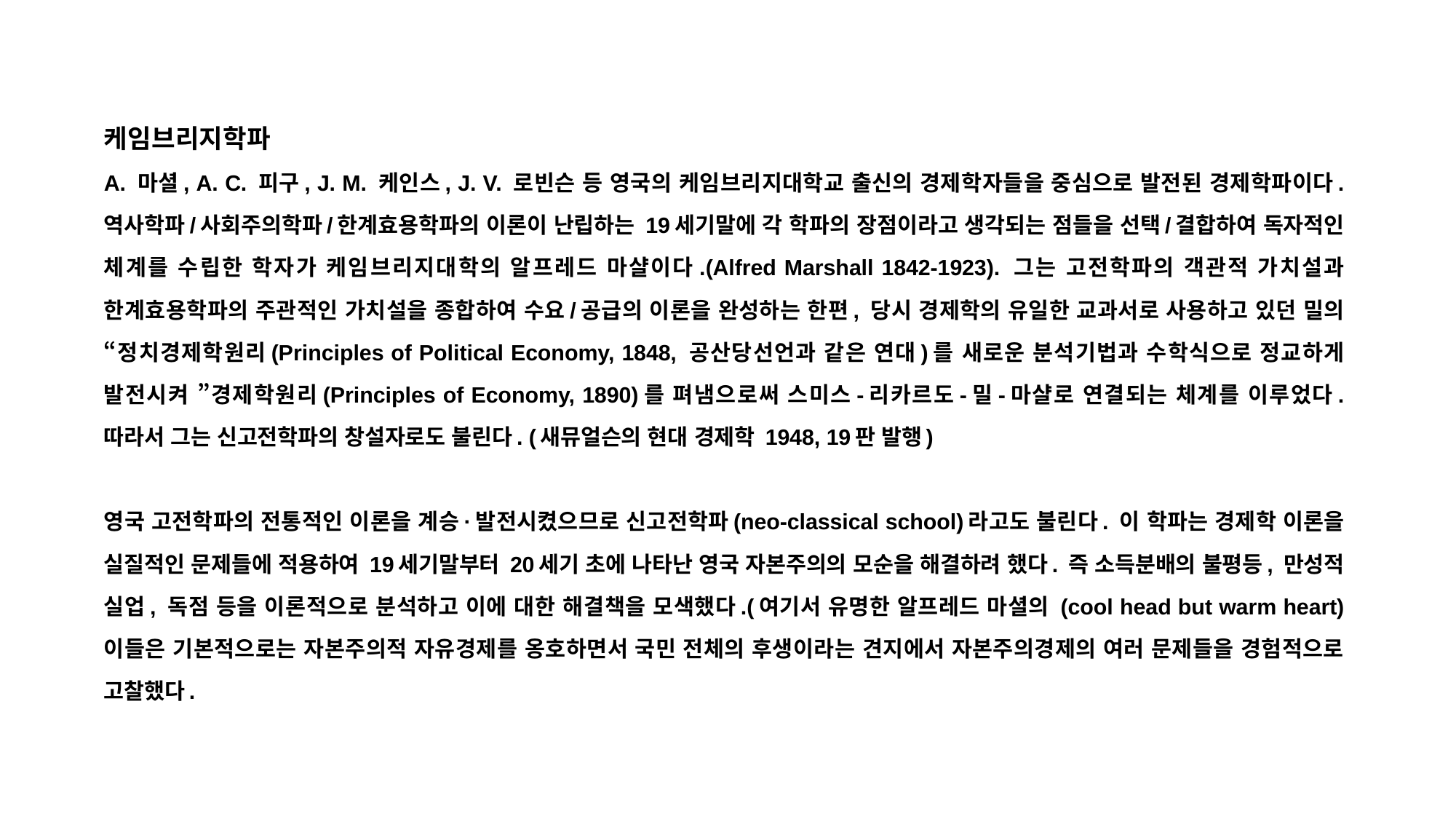

케임브리지학파
A. 마셜, A. C. 피구, J. M. 케인스, J. V. 로빈슨 등 영국의 케임브리지대학교 출신의 경제학자들을 중심으로 발전된 경제학파이다. 역사학파/사회주의학파/한계효용학파의 이론이 난립하는 19세기말에 각 학파의 장점이라고 생각되는 점들을 선택/결합하여 독자적인 체계를 수립한 학자가 케임브리지대학의 알프레드 마샬이다.(Alfred Marshall 1842-1923). 그는 고전학파의 객관적 가치설과 한계효용학파의 주관적인 가치설을 종합하여 수요/공급의 이론을 완성하는 한편, 당시 경제학의 유일한 교과서로 사용하고 있던 밀의 “정치경제학원리(Principles of Political Economy, 1848, 공산당선언과 같은 연대)를 새로운 분석기법과 수학식으로 정교하게 발전시켜 ”경제학원리(Principles of Economy, 1890)를 펴냄으로써 스미스-리카르도-밀-마샬로 연결되는 체계를 이루었다. 따라서 그는 신고전학파의 창설자로도 불린다. (새뮤얼슨의 현대 경제학 1948, 19판 발행)

영국 고전학파의 전통적인 이론을 계승·발전시켰으므로 신고전학파(neo-classical school)라고도 불린다. 이 학파는 경제학 이론을 실질적인 문제들에 적용하여 19세기말부터 20세기 초에 나타난 영국 자본주의의 모순을 해결하려 했다. 즉 소득분배의 불평등, 만성적 실업, 독점 등을 이론적으로 분석하고 이에 대한 해결책을 모색했다.(여기서 유명한 알프레드 마셜의 (cool head but warm heart) 이들은 기본적으로는 자본주의적 자유경제를 옹호하면서 국민 전체의 후생이라는 견지에서 자본주의경제의 여러 문제들을 경험적으로 고찰했다.